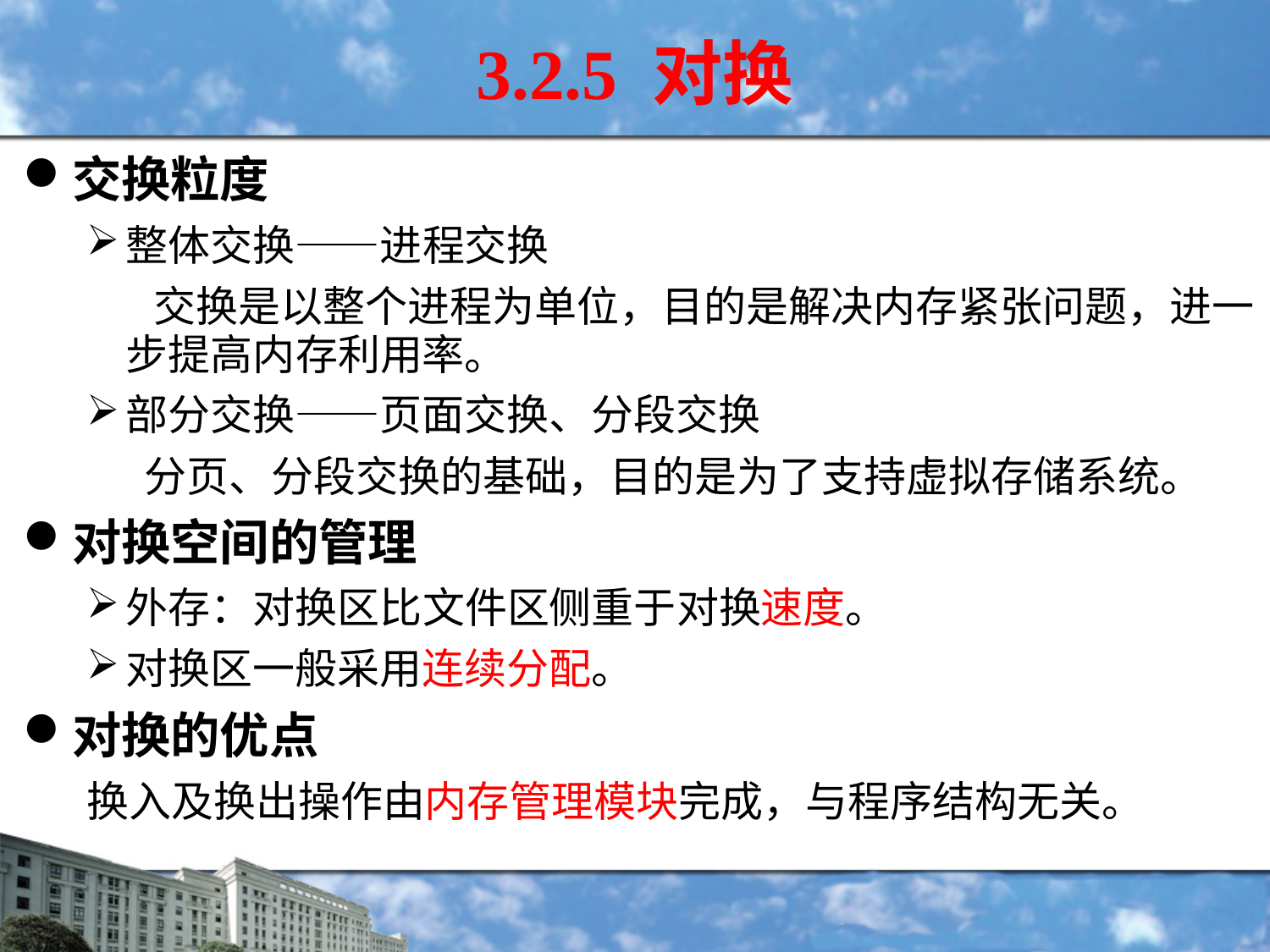

3.2.5 对换
交换粒度
整体交换——进程交换
      交换是以整个进程为单位，目的是解决内存紧张问题，进一步提高内存利用率。
部分交换——页面交换、分段交换
     分页、分段交换的基础，目的是为了支持虚拟存储系统。
对换空间的管理
外存：对换区比文件区侧重于对换速度。
对换区一般采用连续分配。
对换的优点
换入及换出操作由内存管理模块完成，与程序结构无关。